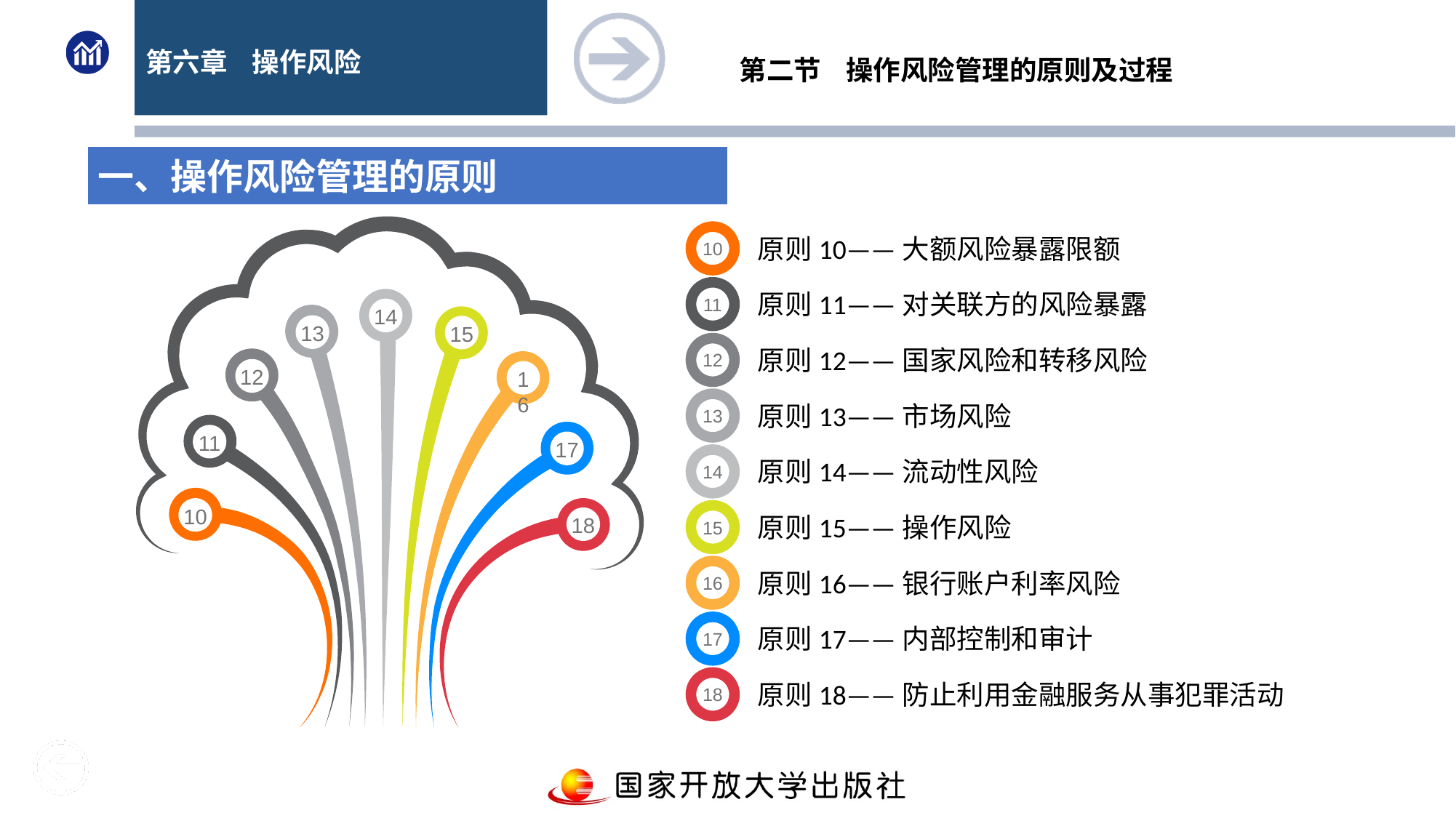

第二节    操作风险管理的原则及过程
第六章    操作风险
一、操作风险管理的原则

原则10——大额风险暴露限额
10
原则11——对关联方的风险暴露
11

14

13
15
原则12——国家风险和转移风险
12

12
16
原则13——市场风险
13

11
17
原则14——流动性风险
14

10
原则15——操作风险
15
18
原则16——银行账户利率风险
16
原则17——内部控制和审计
17
原则18——防止利用金融服务从事犯罪活动
18